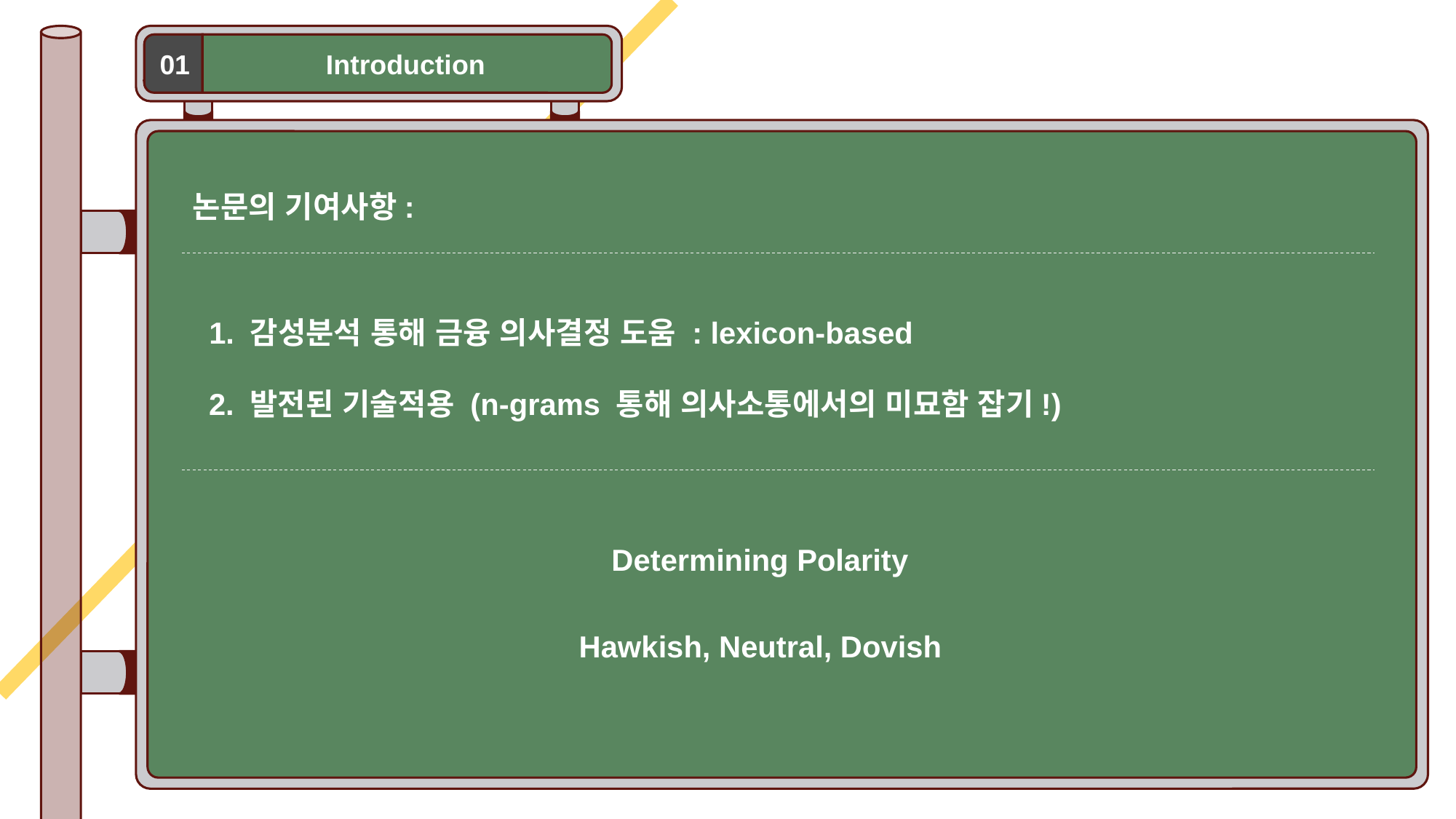

Introduction

01
논문의 기여사항:
1. 감성분석 통해 금융 의사결정 도움 : lexicon-based
2. 발전된 기술적용 (n-grams 통해 의사소통에서의 미묘함 잡기!)
Determining Polarity
Hawkish, Neutral, Dovish